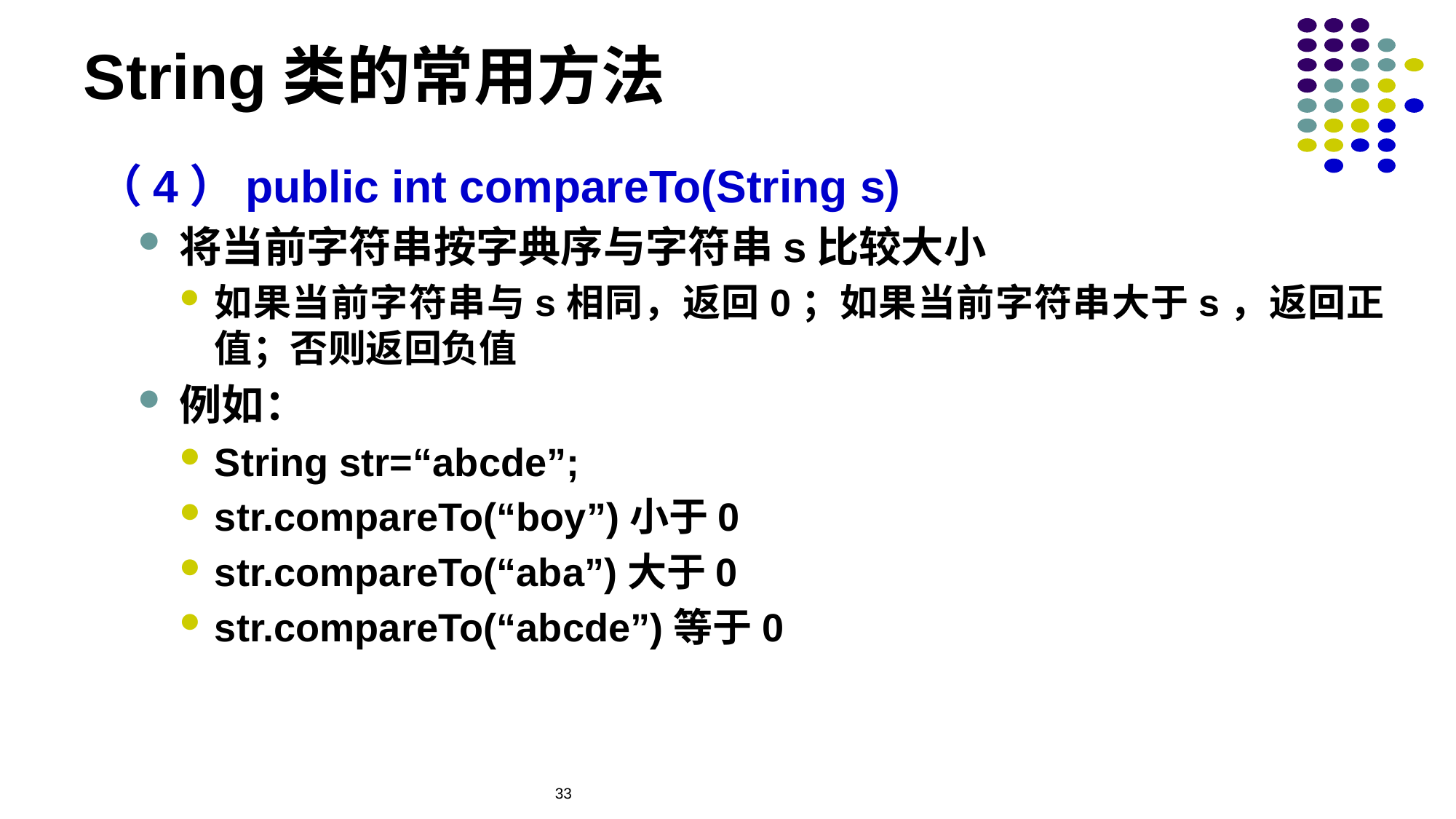

# String类的常用方法
（4）public int compareTo(String s)
将当前字符串按字典序与字符串s比较大小
如果当前字符串与s相同，返回0；如果当前字符串大于s，返回正值；否则返回负值
例如：
String str=“abcde”;
str.compareTo(“boy”)小于0
str.compareTo(“aba”)大于0
str.compareTo(“abcde”)等于0
33